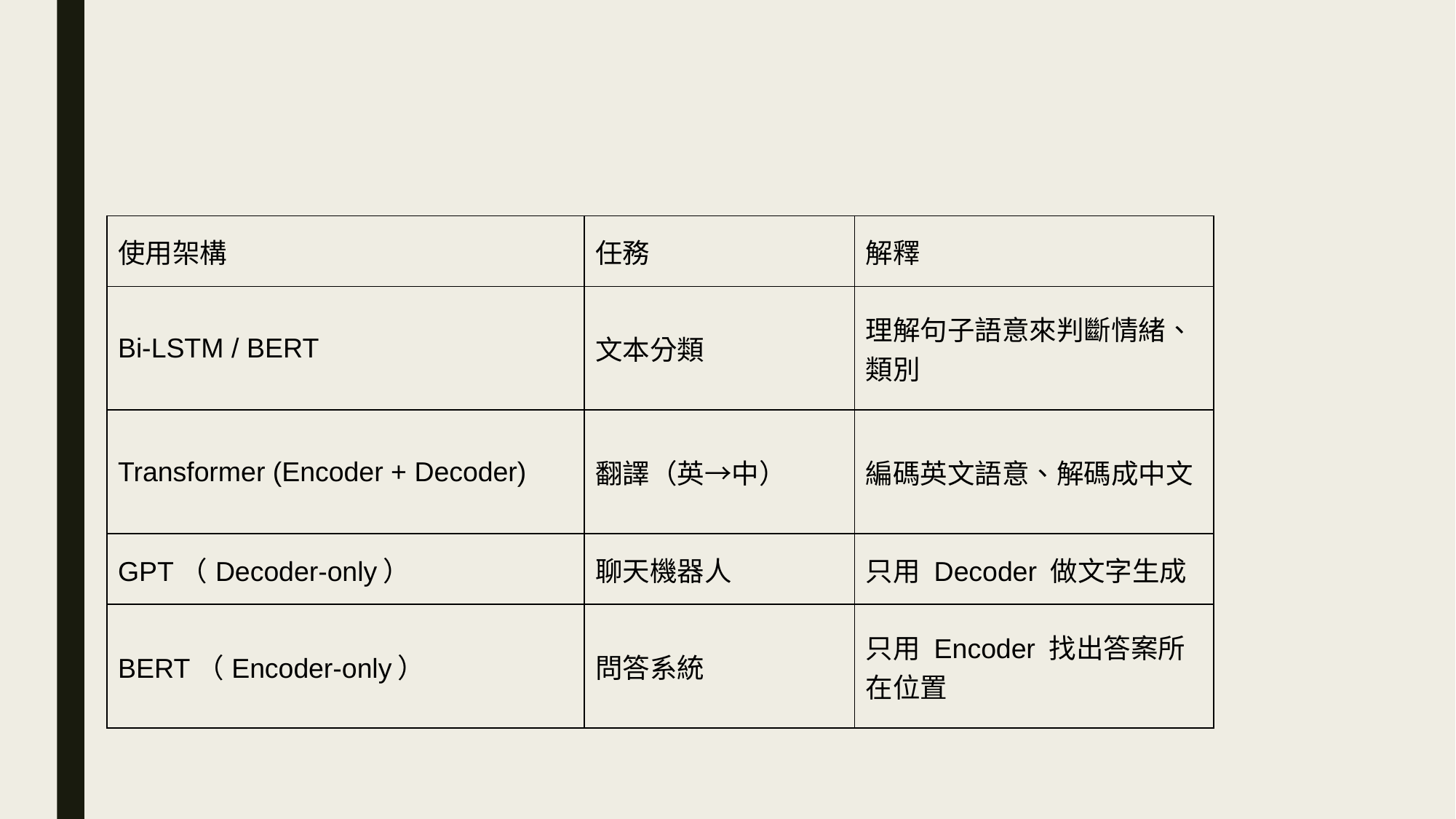

| 使用架構 | 任務 | 解釋 |
| --- | --- | --- |
| Bi-LSTM / BERT | 文本分類 | 理解句子語意來判斷情緒、類別 |
| Transformer (Encoder + Decoder) | 翻譯（英→中） | 編碼英文語意、解碼成中文 |
| GPT（Decoder-only） | 聊天機器人 | 只用 Decoder 做文字生成 |
| BERT（Encoder-only） | 問答系統 | 只用 Encoder 找出答案所在位置 |